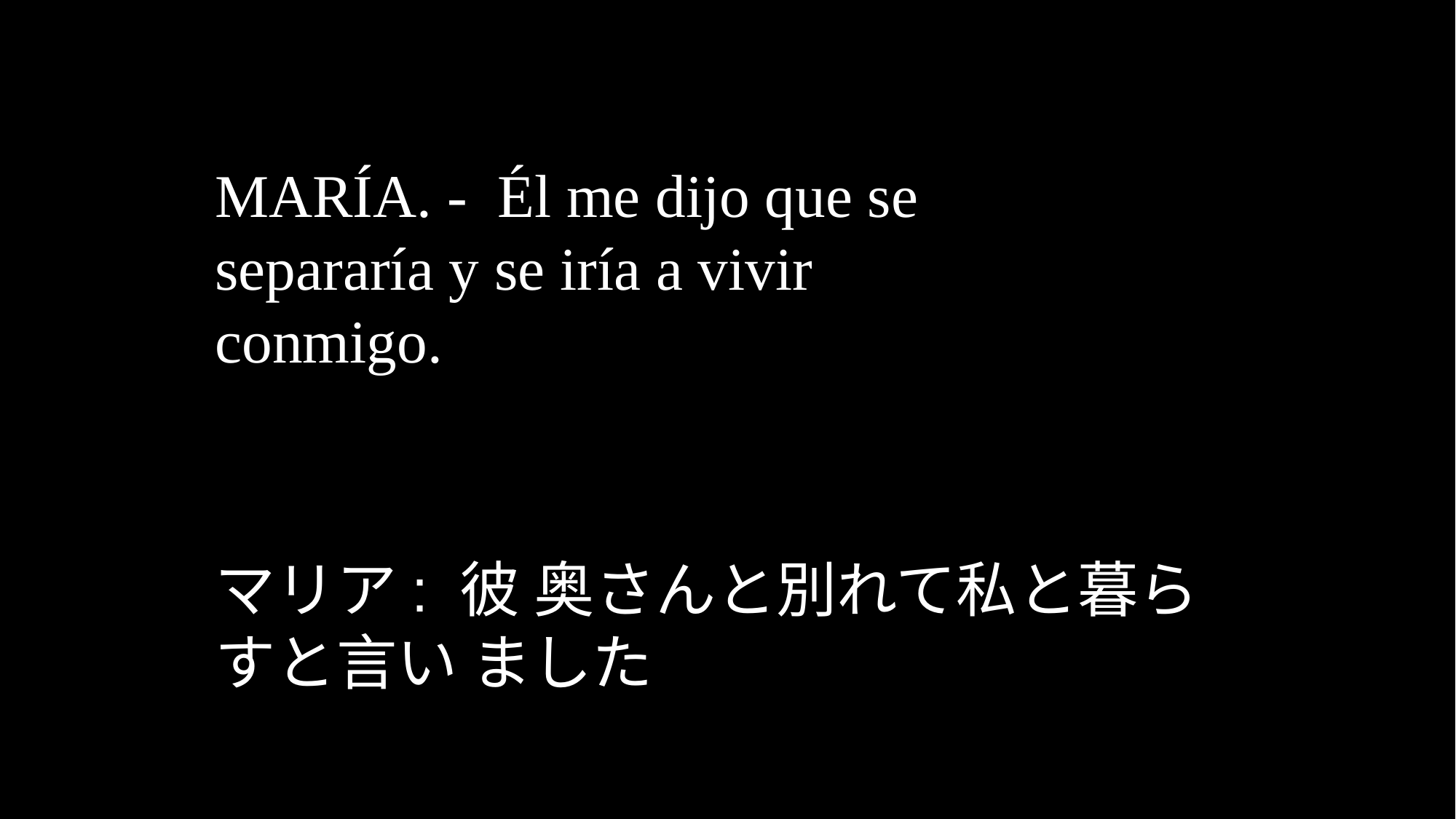

MARÍA. -  Él me dijo que se separaría y se iría a vivir conmigo.

マリア: 彼 奥さんと別れて私と暮らすと言い ました